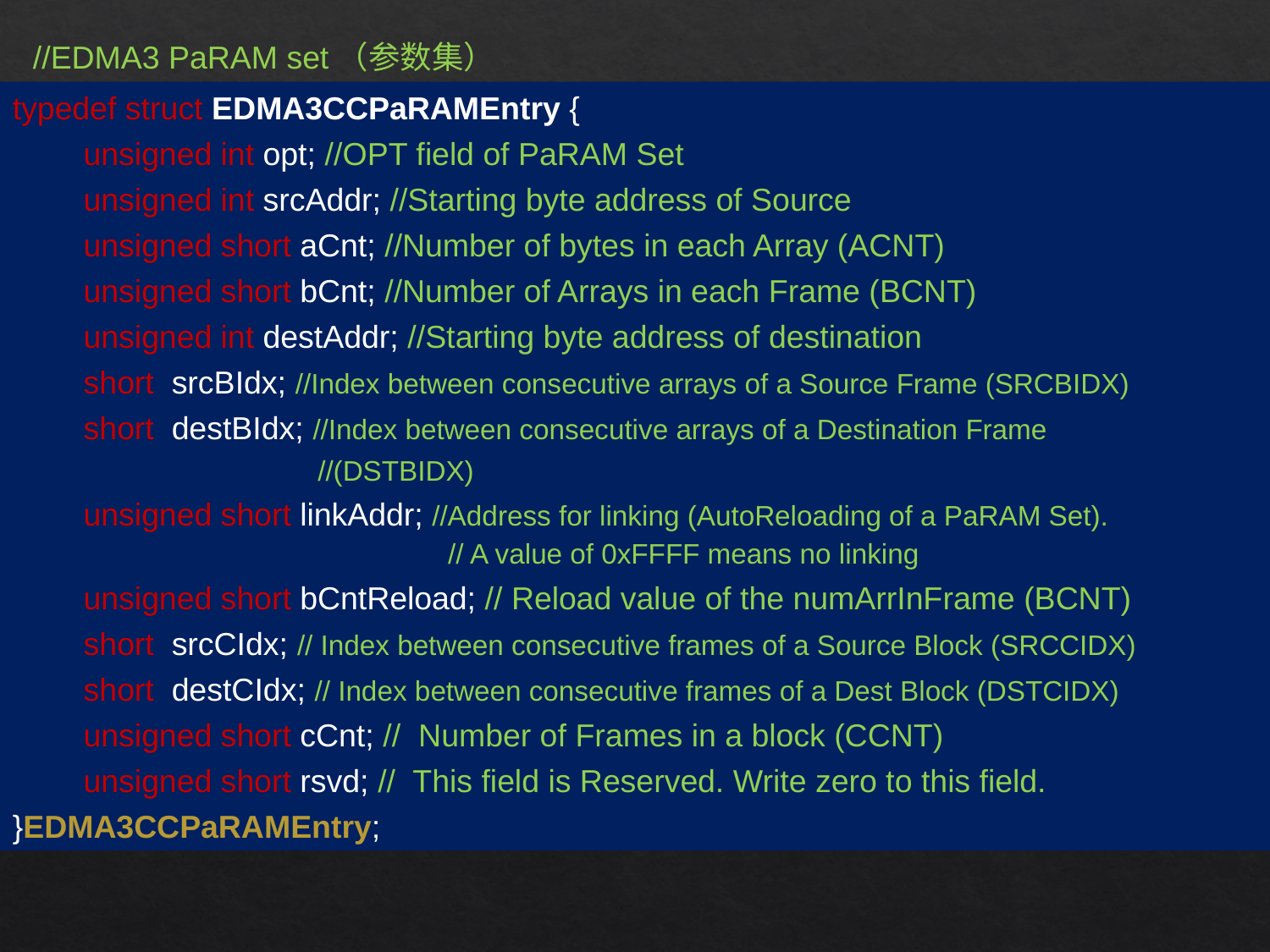

//EDMA3 PaRAM set（参数集）
typedef struct EDMA3CCPaRAMEntry {
        unsigned int opt; //OPT field of PaRAM Set
        unsigned int srcAddr; //Starting byte address of Source
        unsigned short aCnt; //Number of bytes in each Array (ACNT)
        unsigned short bCnt; //Number of Arrays in each Frame (BCNT)
        unsigned int destAddr; //Starting byte address of destination
        short  srcBIdx; //Index between consecutive arrays of a Source Frame (SRCBIDX)
        short  destBIdx; //Index between consecutive arrays of a Destination Frame
                                       //(DSTBIDX)
        unsigned short linkAddr; //Address for linking (AutoReloading of a PaRAM Set).
                                                 // A value of 0xFFFF means no linking
        unsigned short bCntReload; // Reload value of the numArrInFrame (BCNT)
        short  srcCIdx; // Index between consecutive frames of a Source Block (SRCCIDX)
        short  destCIdx; // Index between consecutive frames of a Dest Block (DSTCIDX)
        unsigned short cCnt; //  Number of Frames in a block (CCNT)
        unsigned short rsvd; //  This field is Reserved. Write zero to this field.
}EDMA3CCPaRAMEntry;